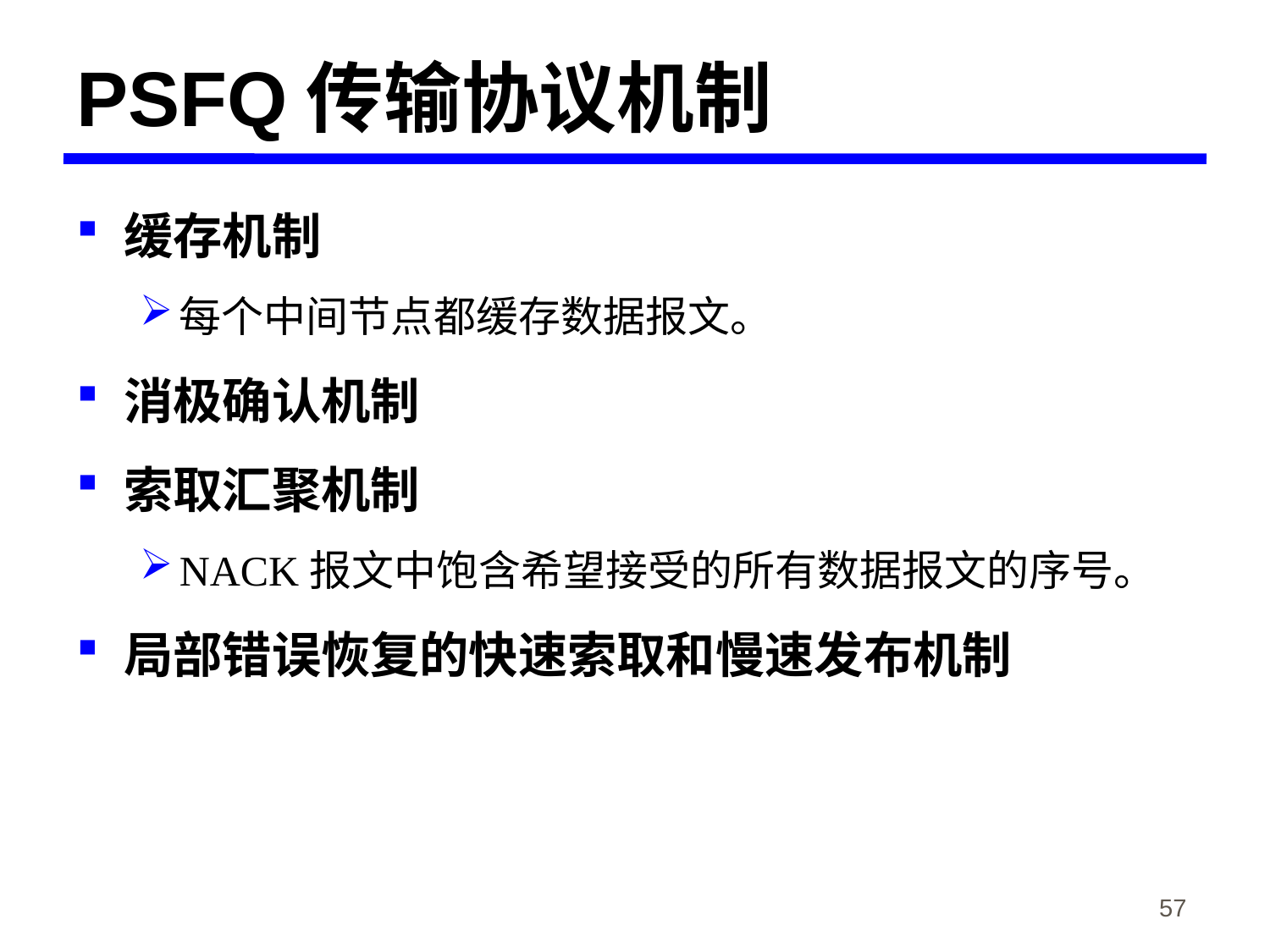

# PSFQ传输协议机制
缓存机制
每个中间节点都缓存数据报文。
消极确认机制
索取汇聚机制
NACK报文中饱含希望接受的所有数据报文的序号。
局部错误恢复的快速索取和慢速发布机制
《物联网概论》-韩毅刚
57